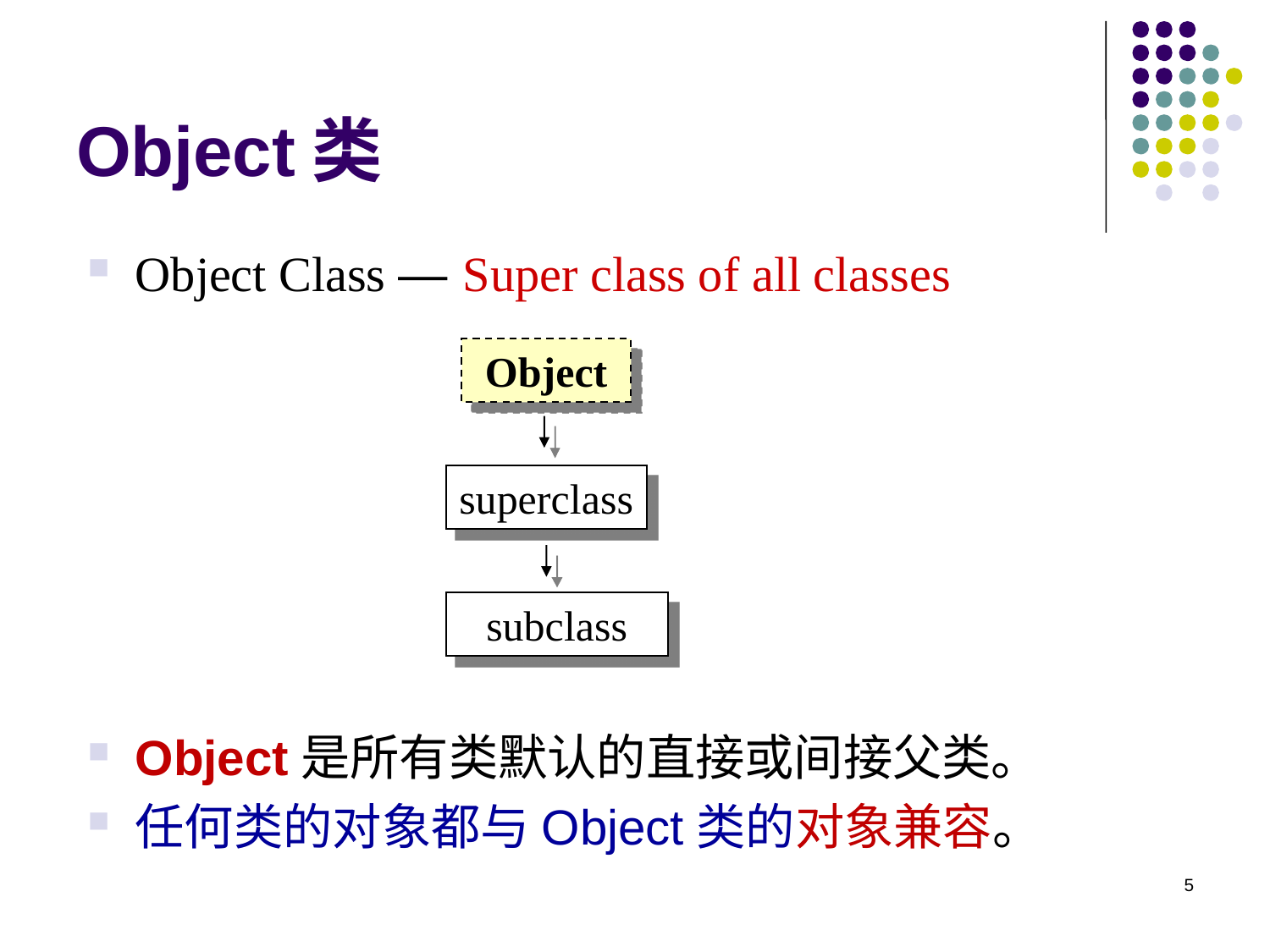

# Object类
Object Class — Super class of all classes

Object是所有类默认的直接或间接父类。
任何类的对象都与Object类的对象兼容。
Object

superclass

subclass
5